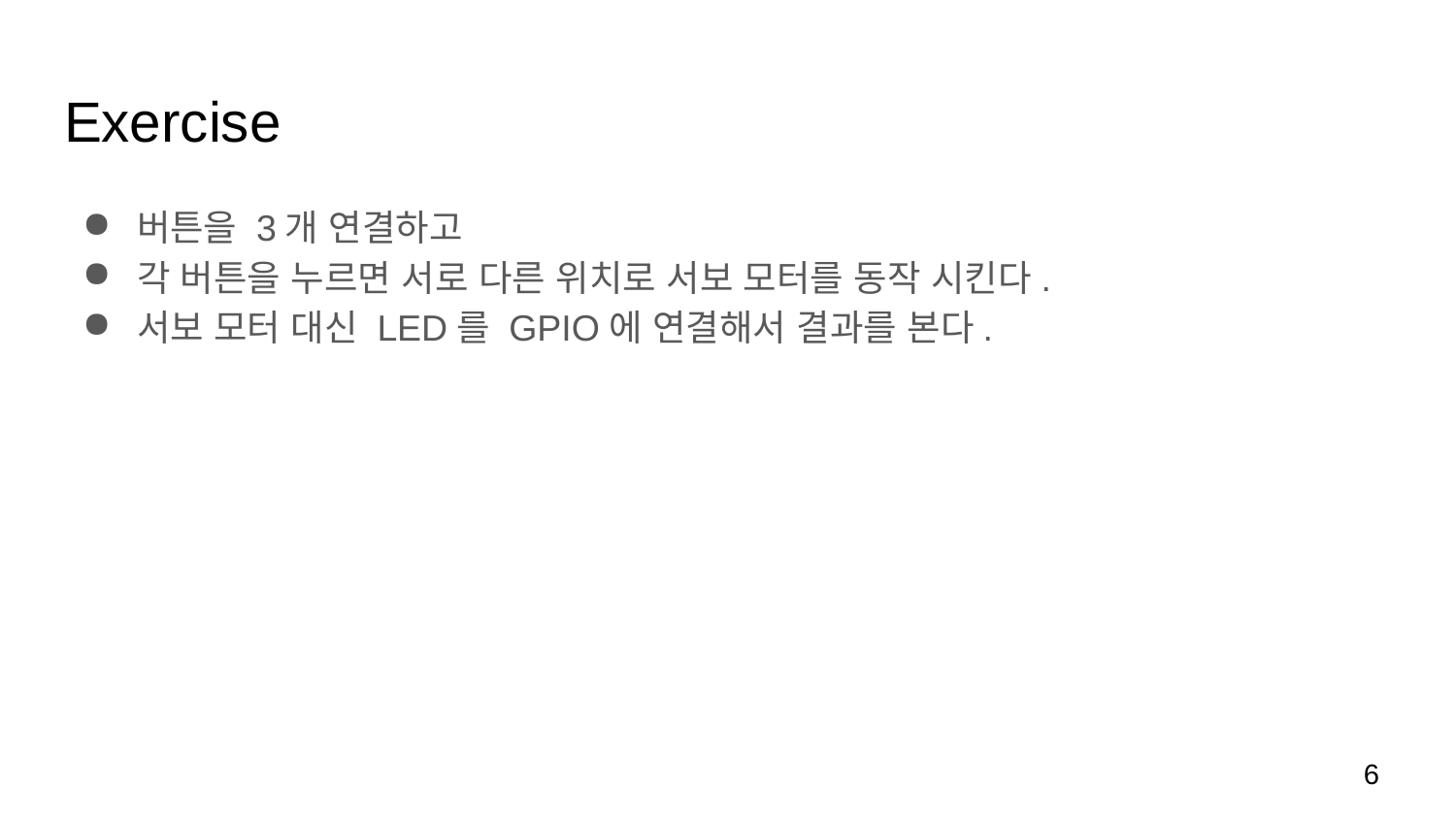

# Exercise
버튼을 3개 연결하고
각 버튼을 누르면 서로 다른 위치로 서보 모터를 동작 시킨다.
서보 모터 대신 LED를 GPIO에 연결해서 결과를 본다.
6